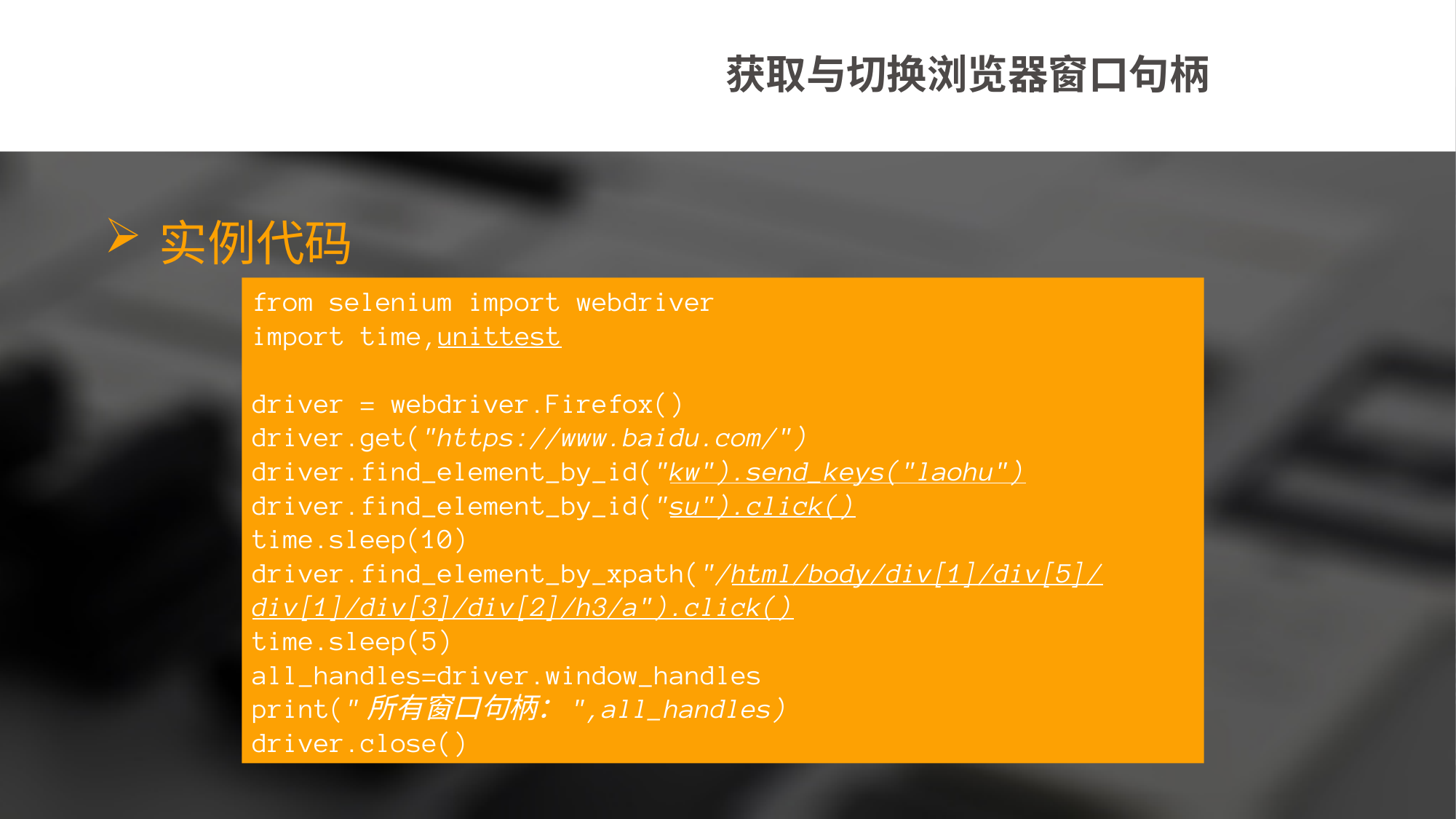

获取与切换浏览器窗口句柄
实例代码
from selenium import webdriver
import time,unittest

driver = webdriver.Firefox()
driver.get("https://www.baidu.com/")
driver.find_element_by_id("kw").send_keys("laohu")
driver.find_element_by_id("su").click()
time.sleep(10)
driver.find_element_by_xpath("/html/body/div[1]/div[5]/div[1]/div[3]/div[2]/h3/a").click()
time.sleep(5)
all_handles=driver.window_handles
print("所有窗口句柄：",all_handles)
driver.close()